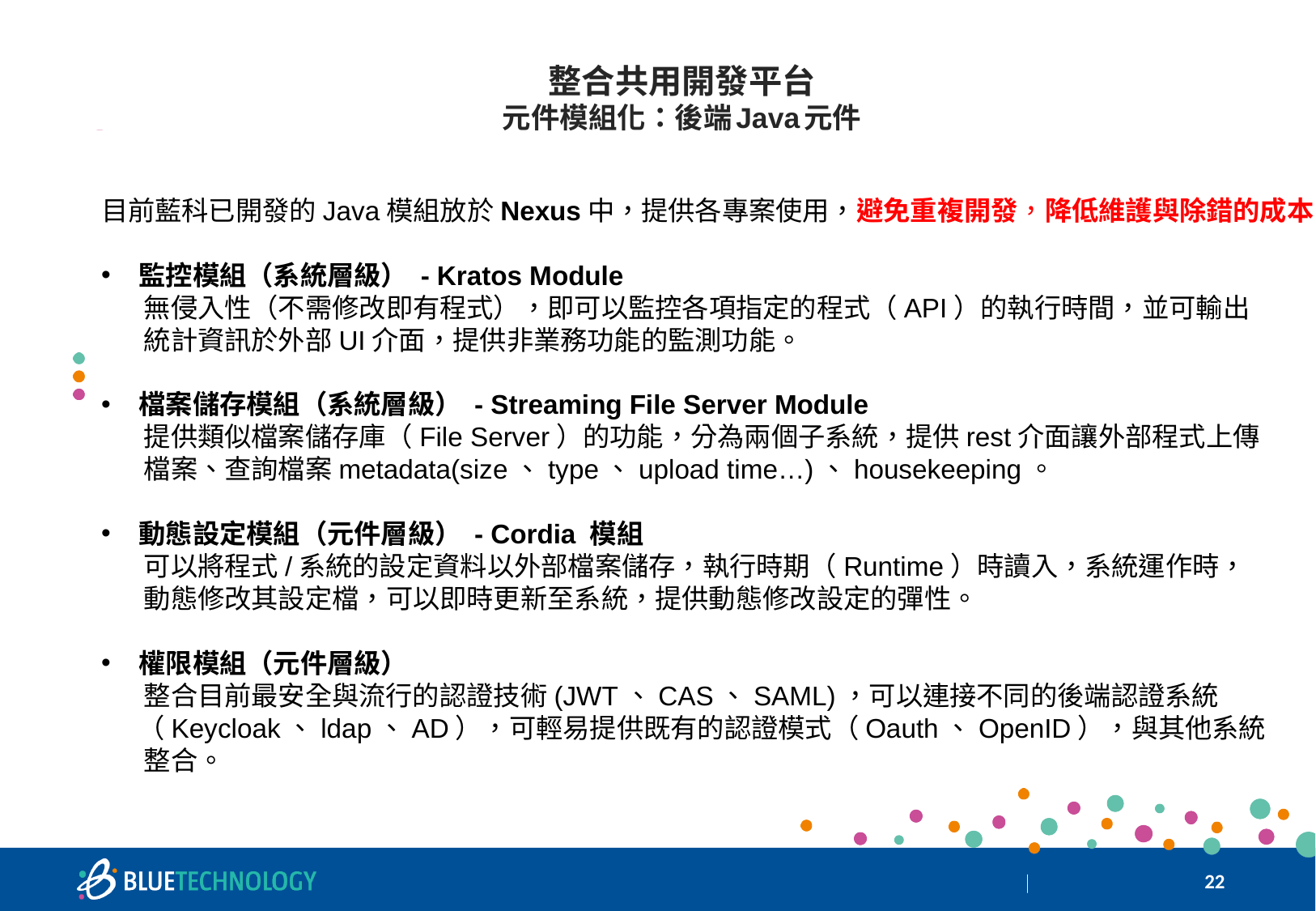

# 整合共用開發平台 元件模組化：後端Java元件
目前藍科已開發的Java模組放於Nexus中，提供各專案使用，避免重複開發，降低維護與除錯的成本

監控模組（系統層級） - Kratos Module
      無侵入性（不需修改即有程式），即可以監控各項指定的程式（API）的執行時間，並可輸出
      統計資訊於外部UI介面，提供非業務功能的監測功能。

檔案儲存模組（系統層級） - Streaming File Server Module
      提供類似檔案儲存庫（File Server）的功能，分為兩個子系統，提供rest介面讓外部程式上傳
      檔案、查詢檔案metadata(size、type、upload time…)、housekeeping。

動態設定模組（元件層級） - Cordia 模組
      可以將程式/系統的設定資料以外部檔案儲存，執行時期（Runtime）時讀入，系統運作時，
      動態修改其設定檔，可以即時更新至系統，提供動態修改設定的彈性。

權限模組（元件層級）
      整合目前最安全與流行的認證技術(JWT、CAS、SAML)，可以連接不同的後端認證系統
     （Keycloak、ldap、AD），可輕易提供既有的認證模式（Oauth、OpenID），與其他系統
      整合。